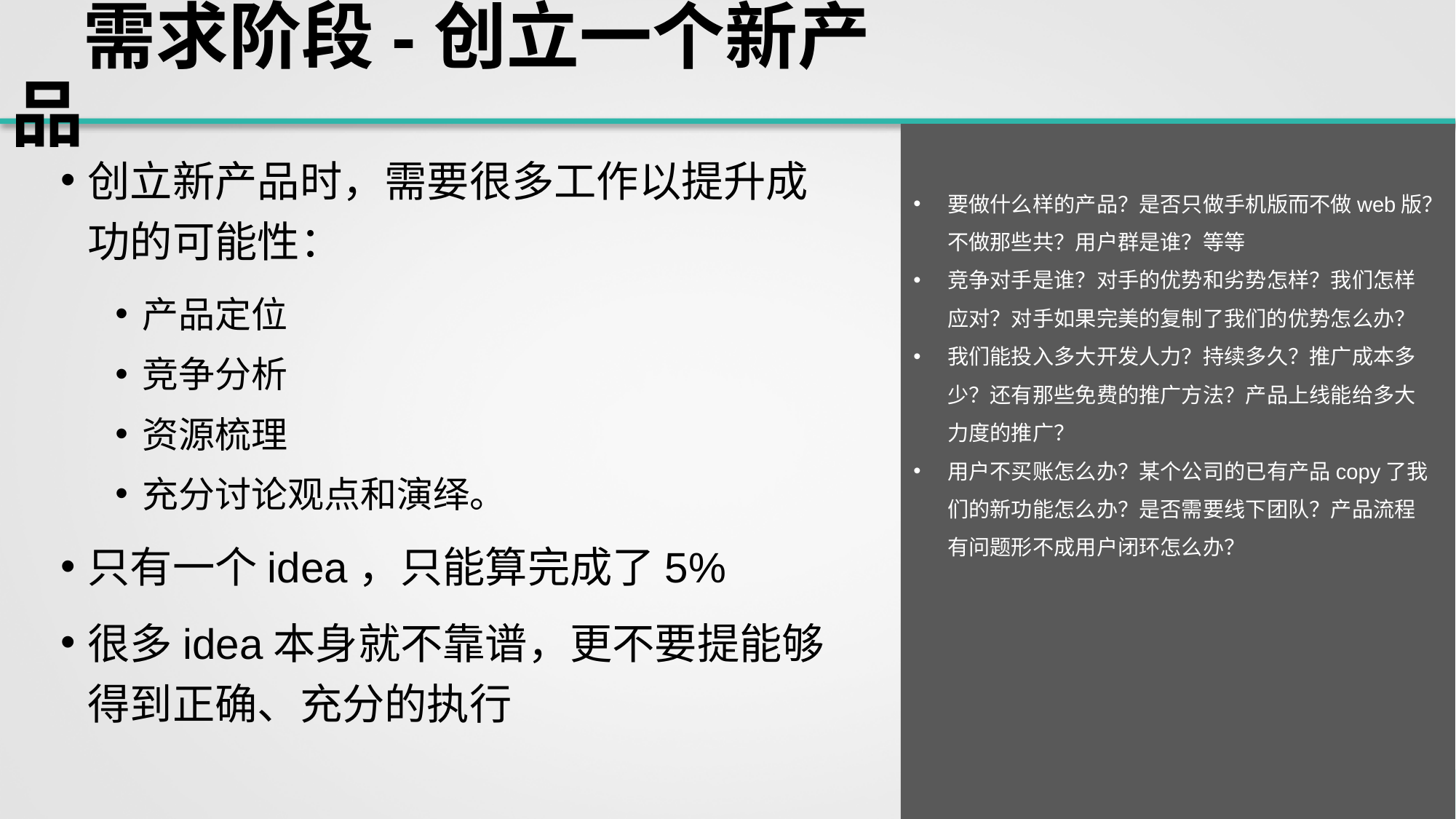

# 需求阶段-创立一个新产品

创立新产品时，需要很多工作以提升成功的可能性：
产品定位
竞争分析
资源梳理
充分讨论观点和演绎。
只有一个idea，只能算完成了5%
很多idea本身就不靠谱，更不要提能够得到正确、充分的执行
要做什么样的产品？是否只做手机版而不做web版？不做那些共？用户群是谁？等等
竞争对手是谁？对手的优势和劣势怎样？我们怎样应对？对手如果完美的复制了我们的优势怎么办？
我们能投入多大开发人力？持续多久？推广成本多少？还有那些免费的推广方法？产品上线能给多大力度的推广？
用户不买账怎么办？某个公司的已有产品copy了我们的新功能怎么办？是否需要线下团队？产品流程有问题形不成用户闭环怎么办？